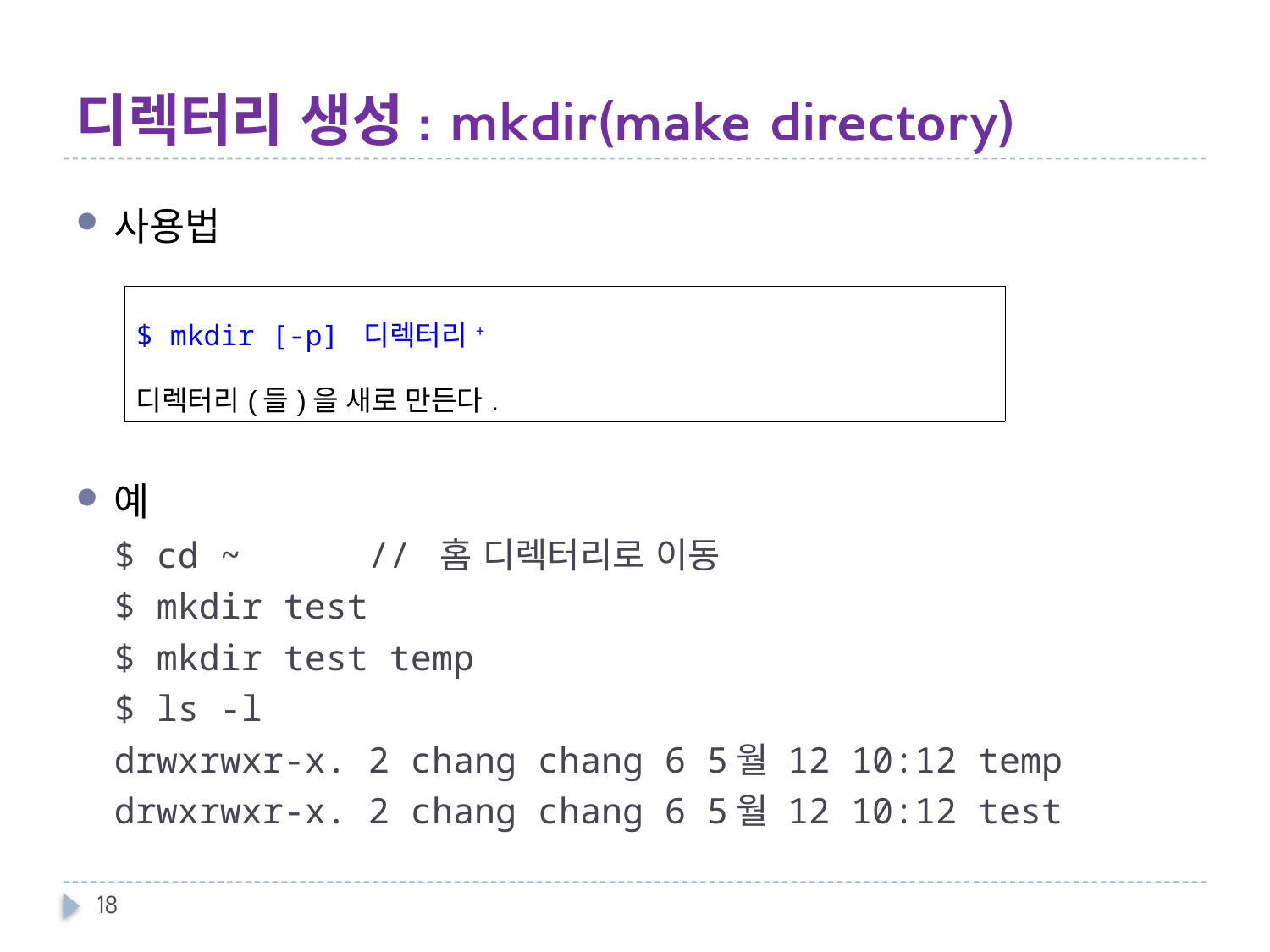

# 디렉터리 생성: mkdir(make directory)
사용법

예
$ cd ~ 	// 홈 디렉터리로 이동
$ mkdir test
$ mkdir test temp
$ ls -l
drwxrwxr-x. 2 chang chang 6 5월 12 10:12 temp
drwxrwxr-x. 2 chang chang 6 5월 12 10:12 test

| $ mkdir [-p] 디렉터리+ 디렉터리(들)을 새로 만든다. |
| --- |
18